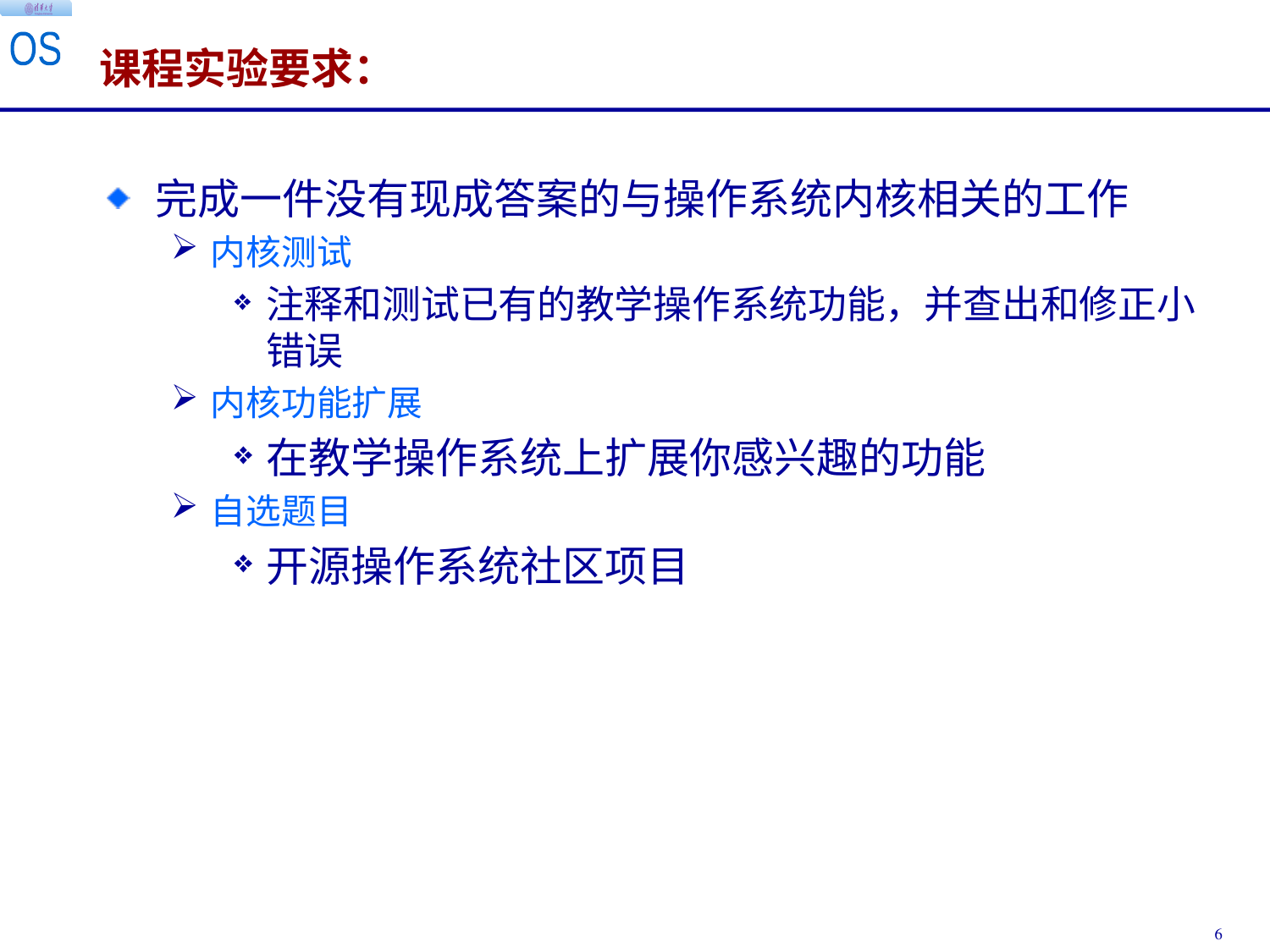

# 课程实验要求：
完成一件没有现成答案的与操作系统内核相关的工作
内核测试
注释和测试已有的教学操作系统功能，并查出和修正小错误
内核功能扩展
在教学操作系统上扩展你感兴趣的功能
自选题目
开源操作系统社区项目